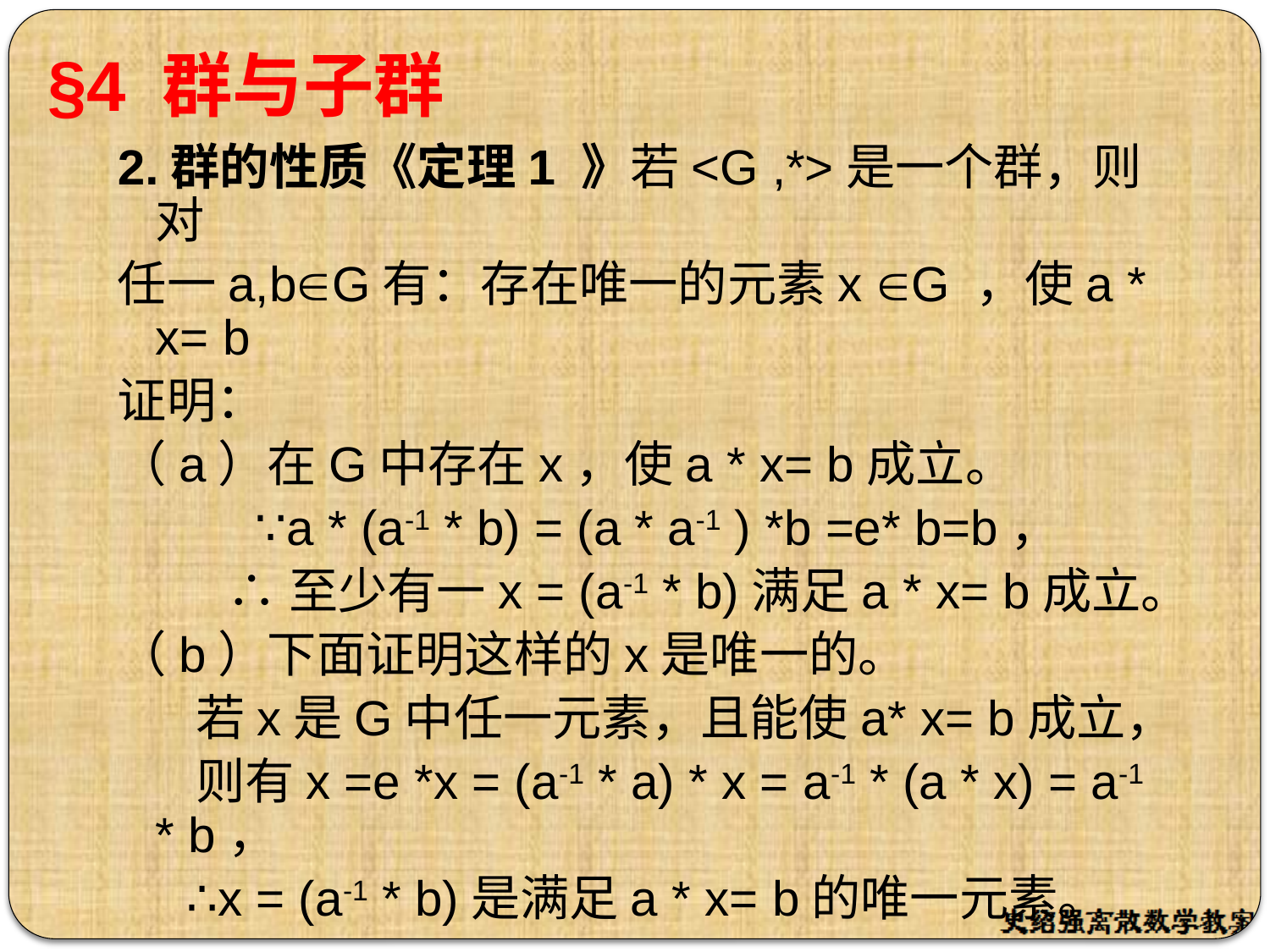

# §4 群与子群
2.群的性质《定理1 》若<G ,*>是一个群，则对
任一a,b∈G有：存在唯一的元素x ∈G ，使a * x= b
证明：
（a）在G中存在x，使a * x= b成立。
          ∵a * (a-1 * b) = (a * a-1 ) *b =e* b=b，
          ∴至少有一x = (a-1 * b)满足a * x= b成立。
（b）下面证明这样的x是唯一的。
      若x是G中任一元素，且能使a* x= b成立，
      则有x =e *x = (a-1 * a) * x = a-1 * (a * x) = a-1 * b，
     ∴x = (a-1 * b)是满足a * x= b的唯一元素。